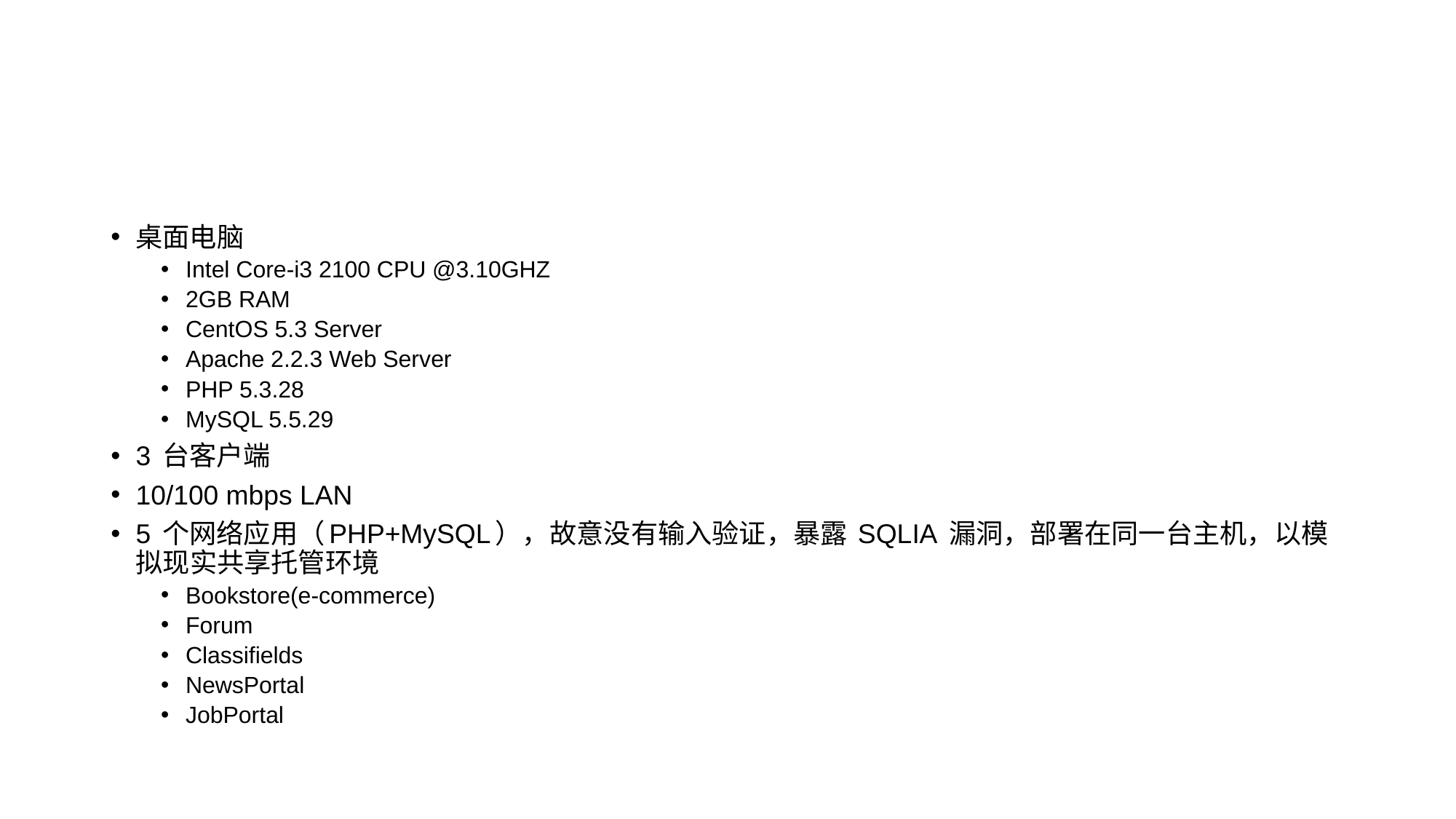

#
桌面电脑
Intel Core-i3 2100 CPU @3.10GHZ
2GB RAM
CentOS 5.3 Server
Apache 2.2.3 Web Server
PHP 5.3.28
MySQL 5.5.29
3 台客户端
10/100 mbps LAN
5 个网络应用（PHP+MySQL），故意没有输入验证，暴露 SQLIA 漏洞，部署在同一台主机，以模拟现实共享托管环境
Bookstore(e-commerce)
Forum
Classifields
NewsPortal
JobPortal